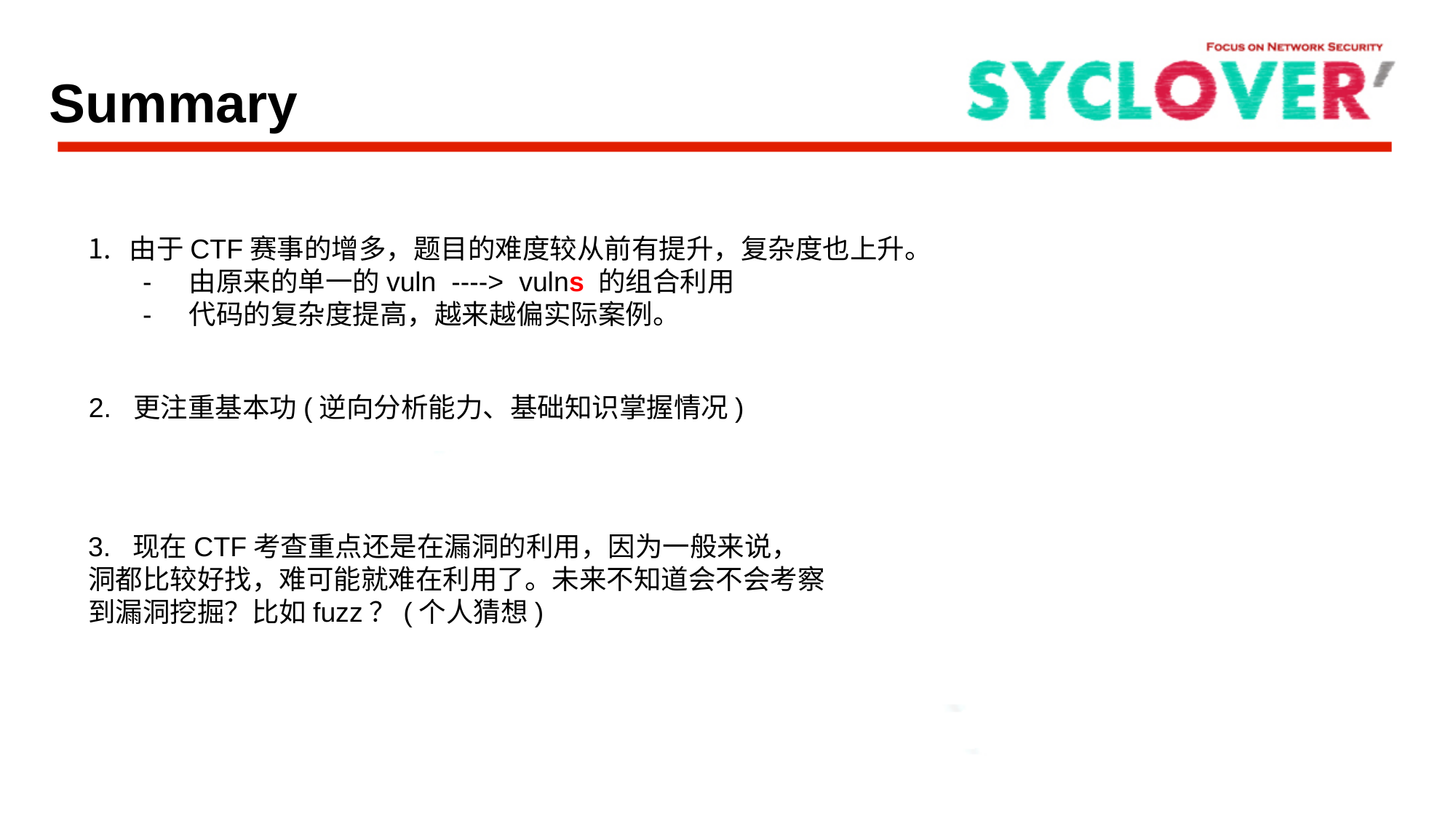

Summary
由于CTF赛事的增多，题目的难度较从前有提升，复杂度也上升。
-    由原来的单一的vuln  ---->  vulns 的组合利用
-    代码的复杂度提高，越来越偏实际案例。

2.  更注重基本功(逆向分析能力、基础知识掌握情况)
3.  现在CTF考查重点还是在漏洞的利用，因为一般来说，洞都比较好找，难可能就难在利用了。未来不知道会不会考察到漏洞挖掘？比如fuzz？(个人猜想)